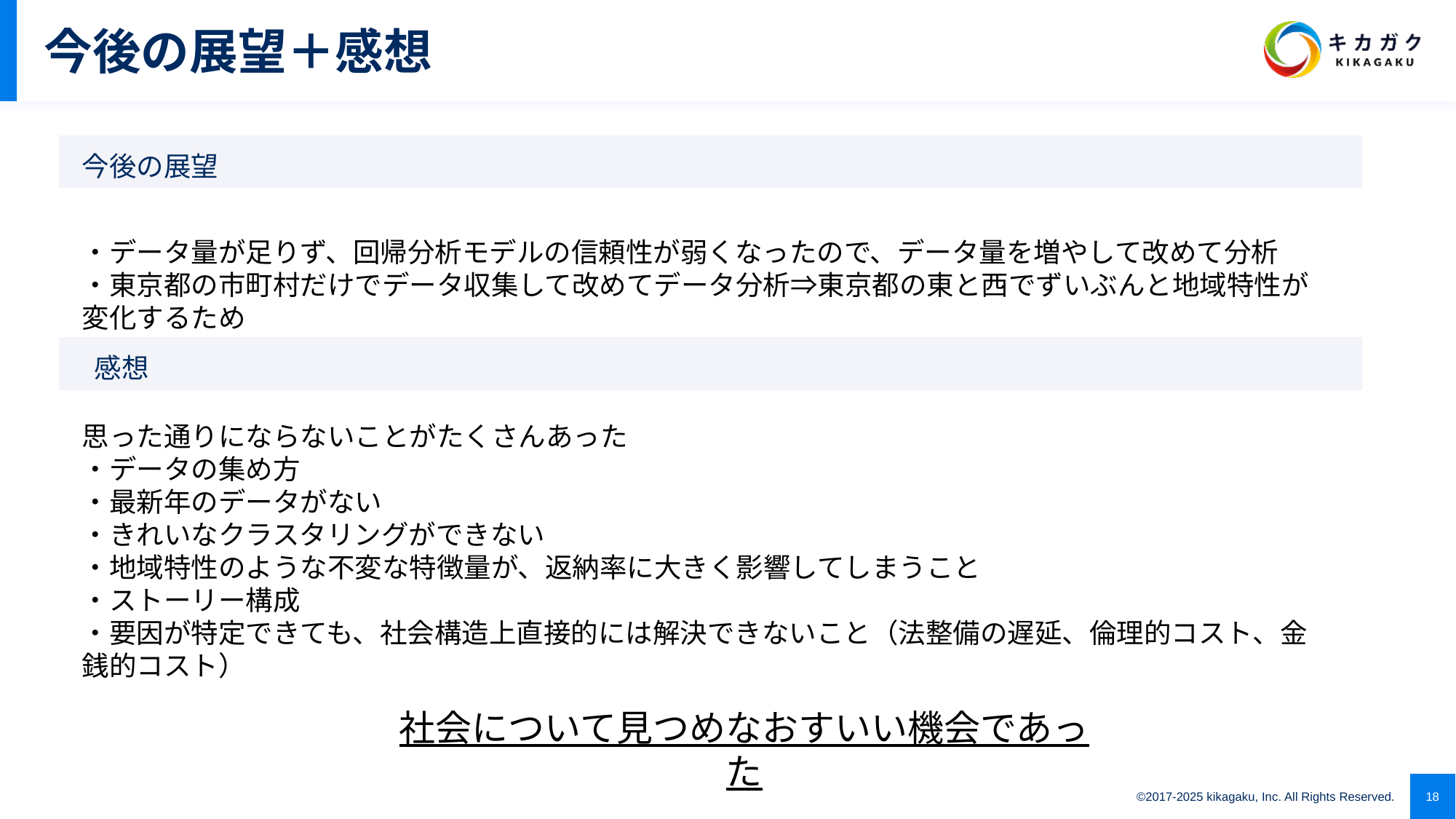

# 今後の展望＋感想

今後の展望
・データ量が足りず、回帰分析モデルの信頼性が弱くなったので、データ量を増やして改めて分析
・東京都の市町村だけでデータ収集して改めてデータ分析⇒東京都の東と西でずいぶんと地域特性が変化するため

 感想
思った通りにならないことがたくさんあった
・データの集め方
・最新年のデータがない
・きれいなクラスタリングができない
・地域特性のような不変な特徴量が、返納率に大きく影響してしまうこと
・ストーリー構成
・要因が特定できても、社会構造上直接的には解決できないこと（法整備の遅延、倫理的コスト、金銭的コスト）
社会について見つめなおすいい機会であった